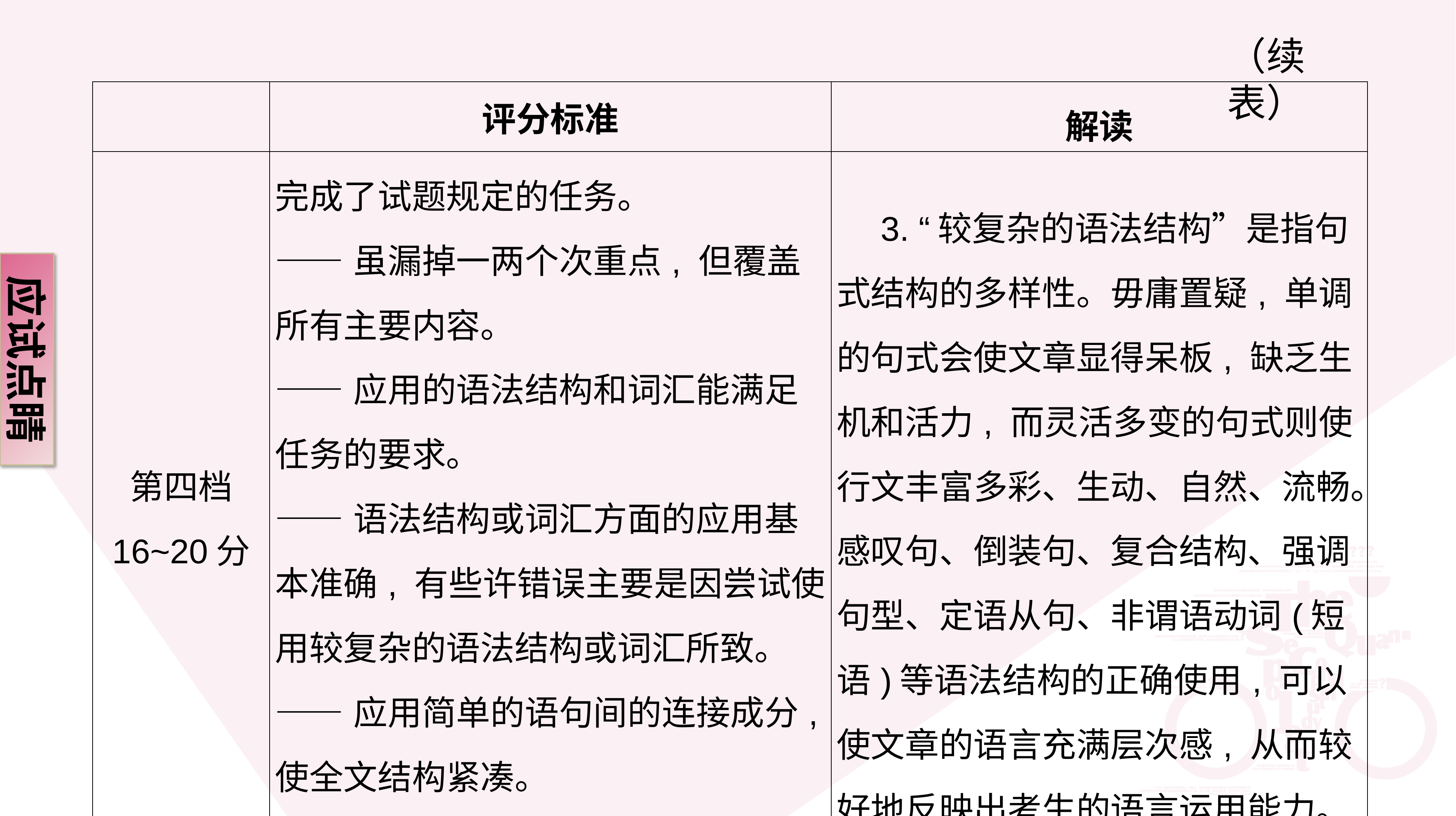

（续表）
|  | 评分标准 | 解读 |
| --- | --- | --- |
| 第四档 16~20分 | 完成了试题规定的任务。 ——虽漏掉一两个次重点, 但覆盖所有主要内容。 ——应用的语法结构和词汇能满足任务的要求。 ——语法结构或词汇方面的应用基本准确, 有些许错误主要是因尝试使用较复杂的语法结构或词汇所致。 ——应用简单的语句间的连接成分, 使全文结构紧凑。 达到了预期的写作目的。 | 3. “较复杂的语法结构”是指句式结构的多样性。毋庸置疑, 单调的句式会使文章显得呆板, 缺乏生机和活力, 而灵活多变的句式则使行文丰富多彩、生动、自然、流畅。感叹句、倒装句、复合结构、强调句型、定语从句、非谓语动词(短语)等语法结构的正确使用, 可以使文章的语言充满层次感, 从而较好地反映出考生的语言运用能力。 |
应试点睛